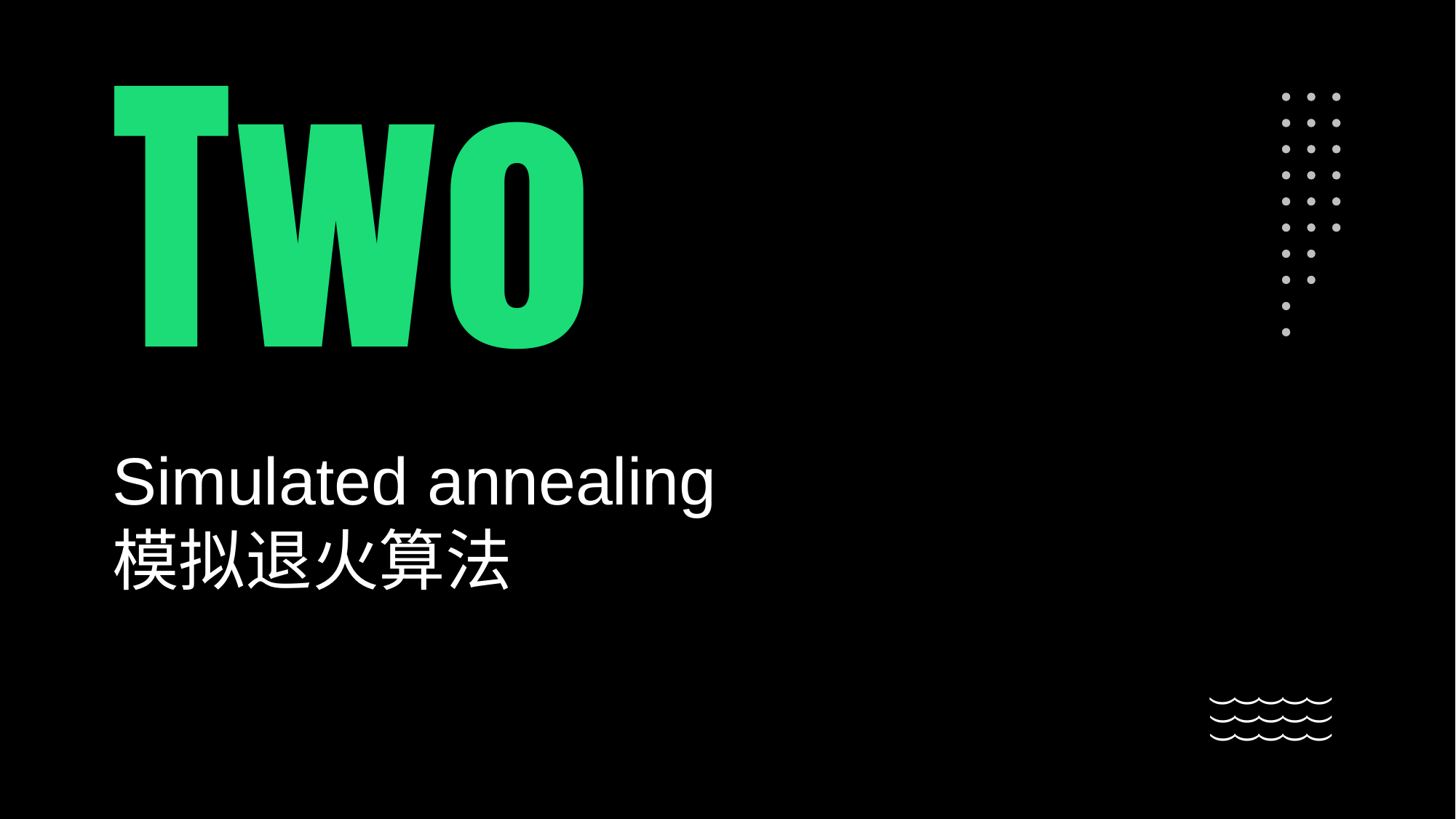

Two

Simulated annealing
模拟退火算法
(
(
(
(
(
(
(
(
(
(
(
(
(
(
(